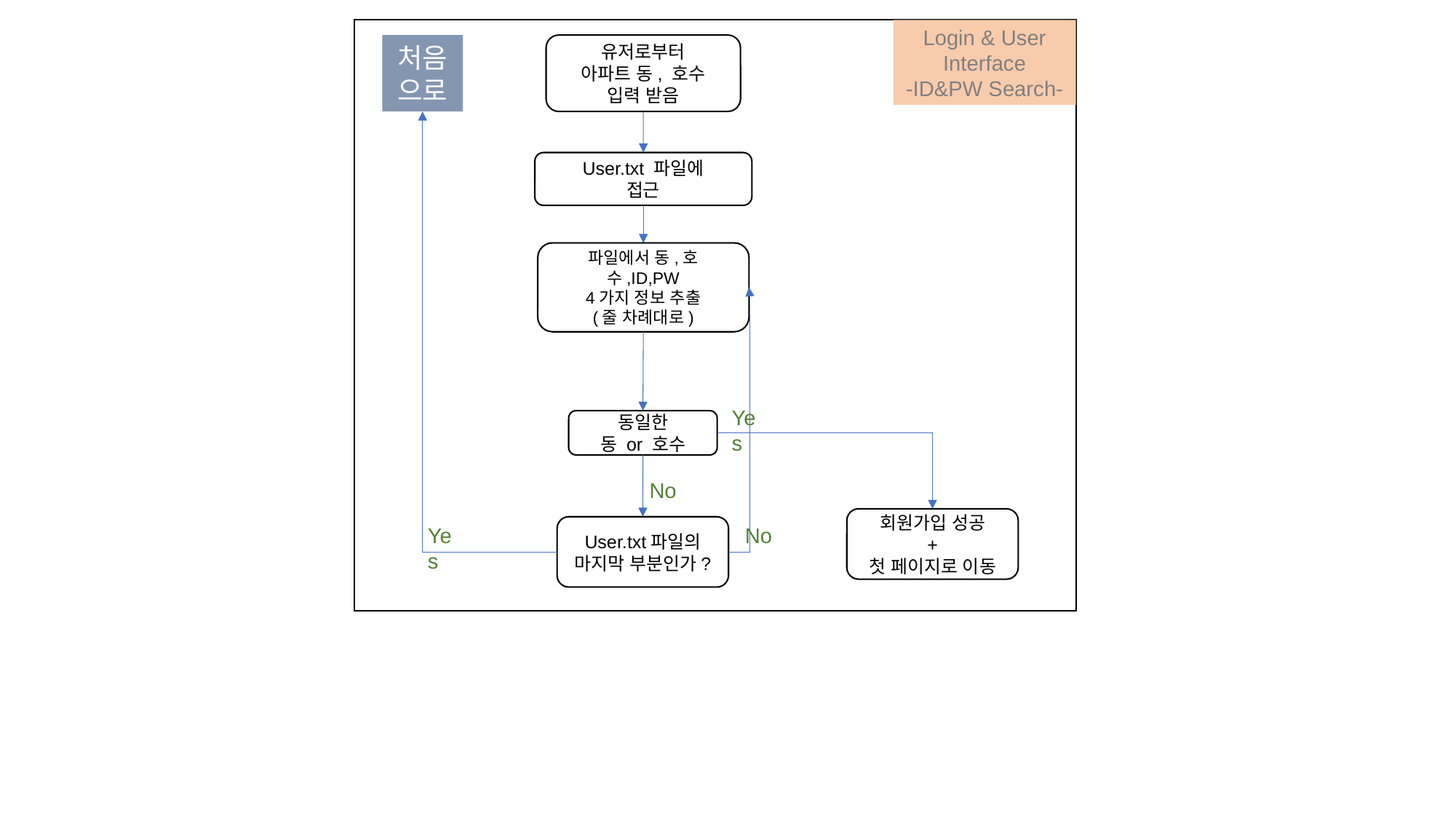

Login & User
Interface
-ID&PW Search-

처음으로
유저로부터
아파트 동, 호수
입력 받음
User.txt 파일에
접근
파일에서 동,호수,ID,PW
4가지 정보 추출
(줄 차례대로)
Yes
동일한
동 or 호수
No
회원가입 성공
+
첫 페이지로 이동
Yes
User.txt파일의
마지막 부분인가?
No